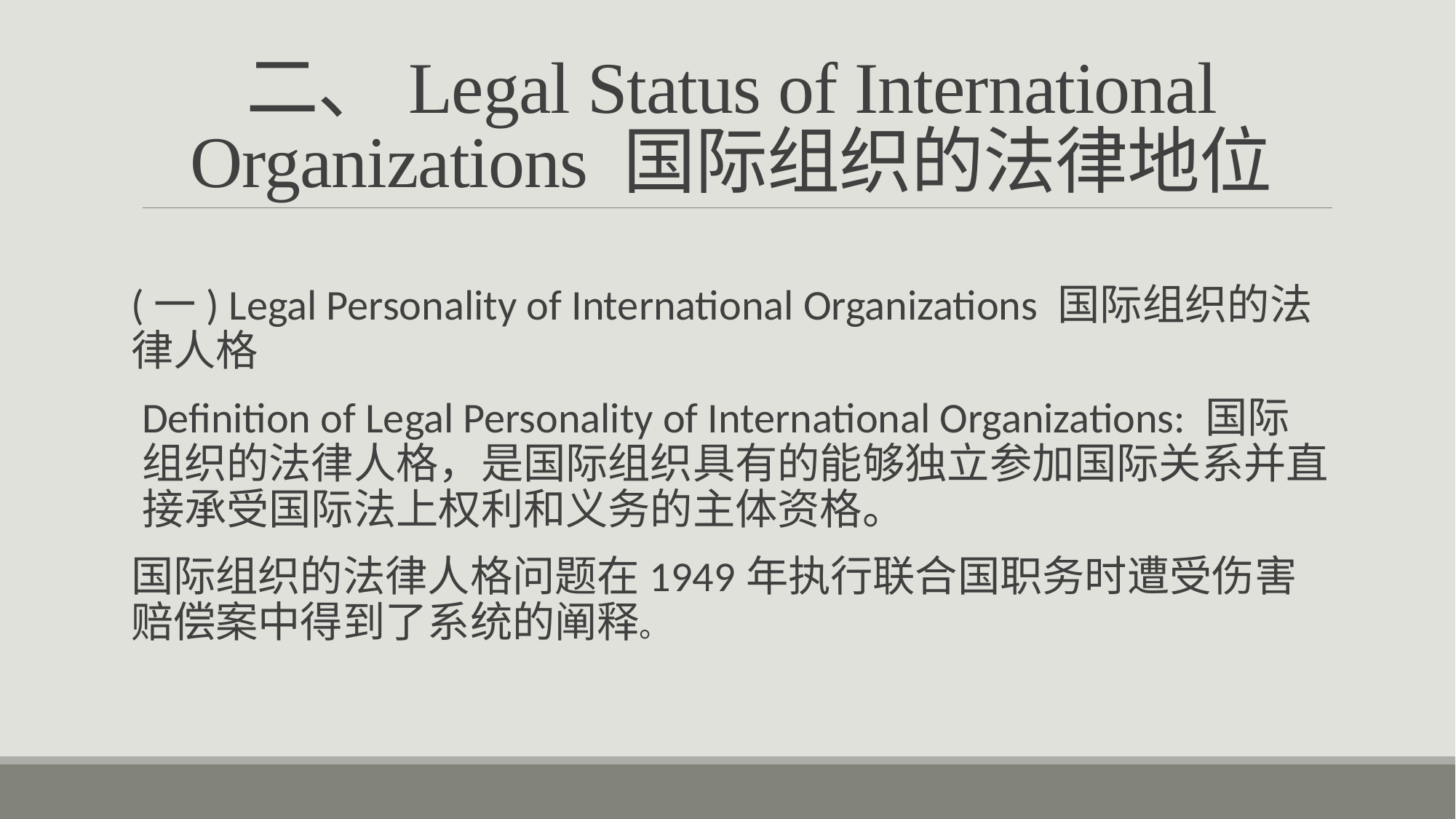

# 二、Legal Status of International Organizations 国际组织的法律地位

(一) Legal Personality of International Organizations 国际组织的法律人格
Definition of Legal Personality of International Organizations: 国际组织的法律人格，是国际组织具有的能够独立参加国际关系并直接承受国际法上权利和义务的主体资格。
国际组织的法律人格问题在1949年执行联合国职务时遭受伤害赔偿案中得到了系统的阐释。